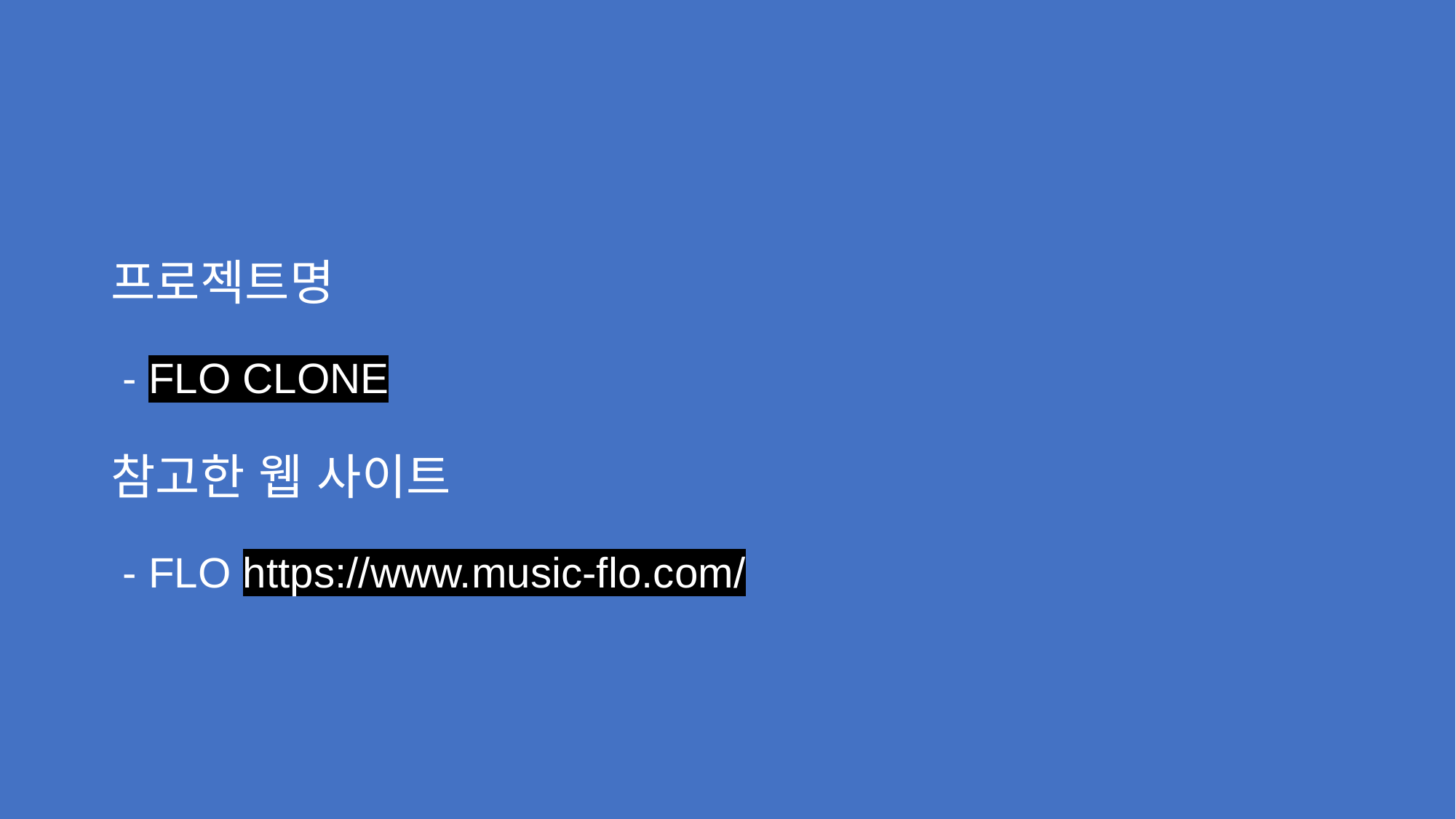

프로젝트명
 - FLO CLONE
참고한 웹 사이트
 - FLO https://www.music-flo.com/